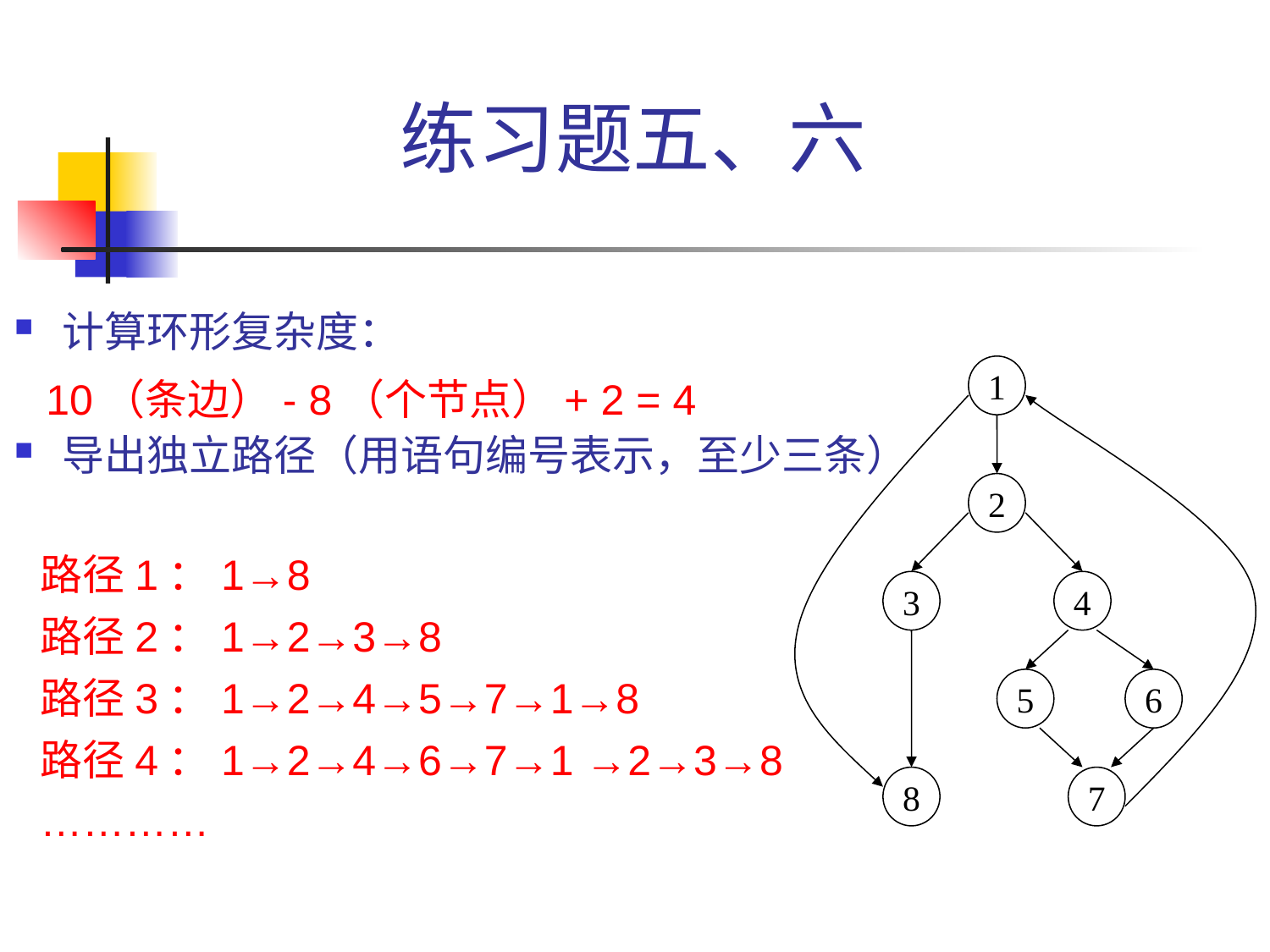

# 练习题五、六
计算环形复杂度：

导出独立路径（用语句编号表示，至少三条）
1

2

3
4

5
6

8
7
10（条边）- 8（个节点）+ 2 = 4
路径1：1→8
路径2：1→2→3→8
路径3：1→2→4→5→7→1→8
路径4：1→2→4→6→7→1 →2→3→8
…………